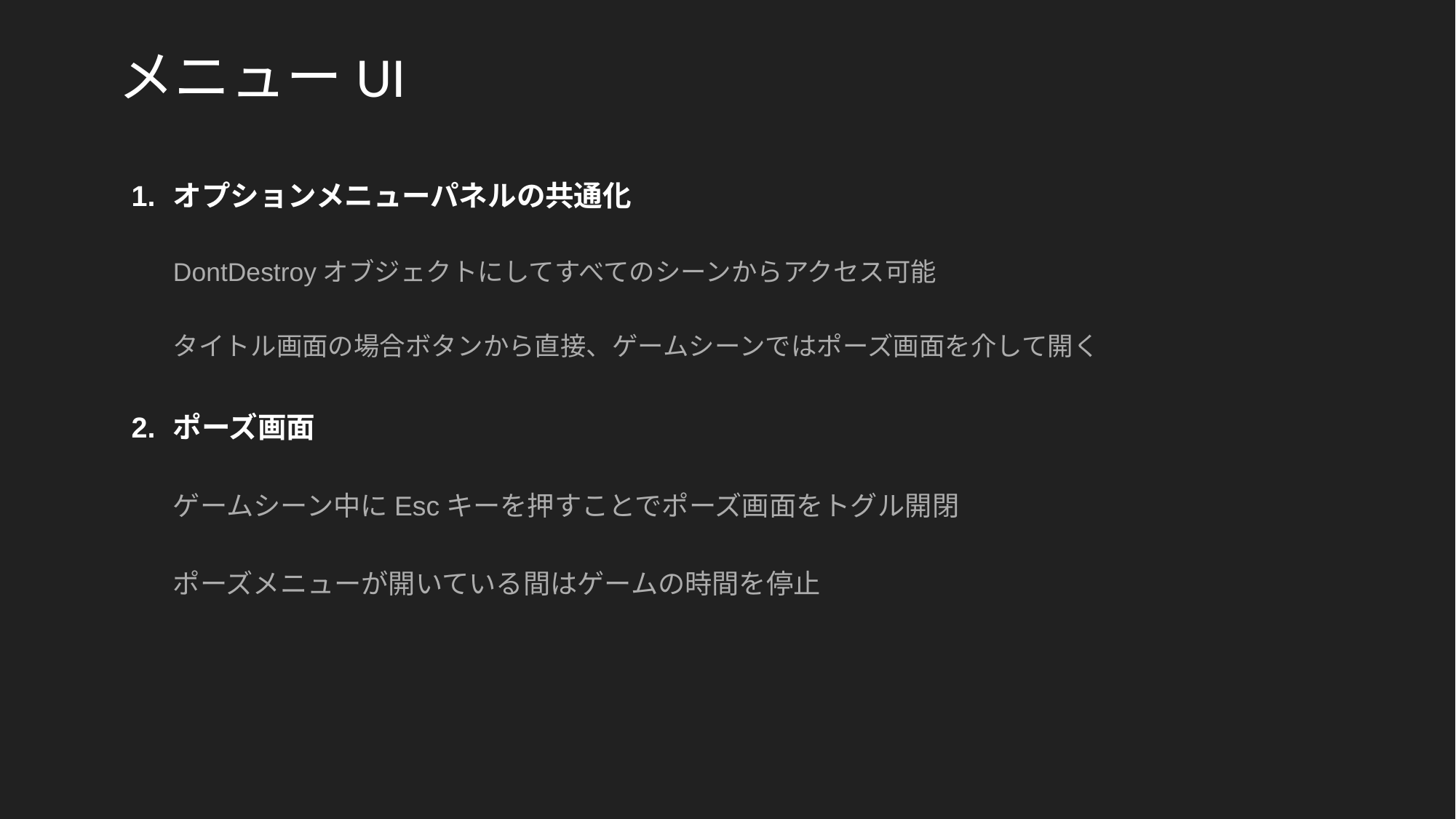

# メニューUI
オプションメニューパネルの共通化

DontDestroyオブジェクトにしてすべてのシーンからアクセス可能

タイトル画面の場合ボタンから直接、ゲームシーンではポーズ画面を介して開く

ポーズ画面

ゲームシーン中にEscキーを押すことでポーズ画面をトグル開閉

ポーズメニューが開いている間はゲームの時間を停止